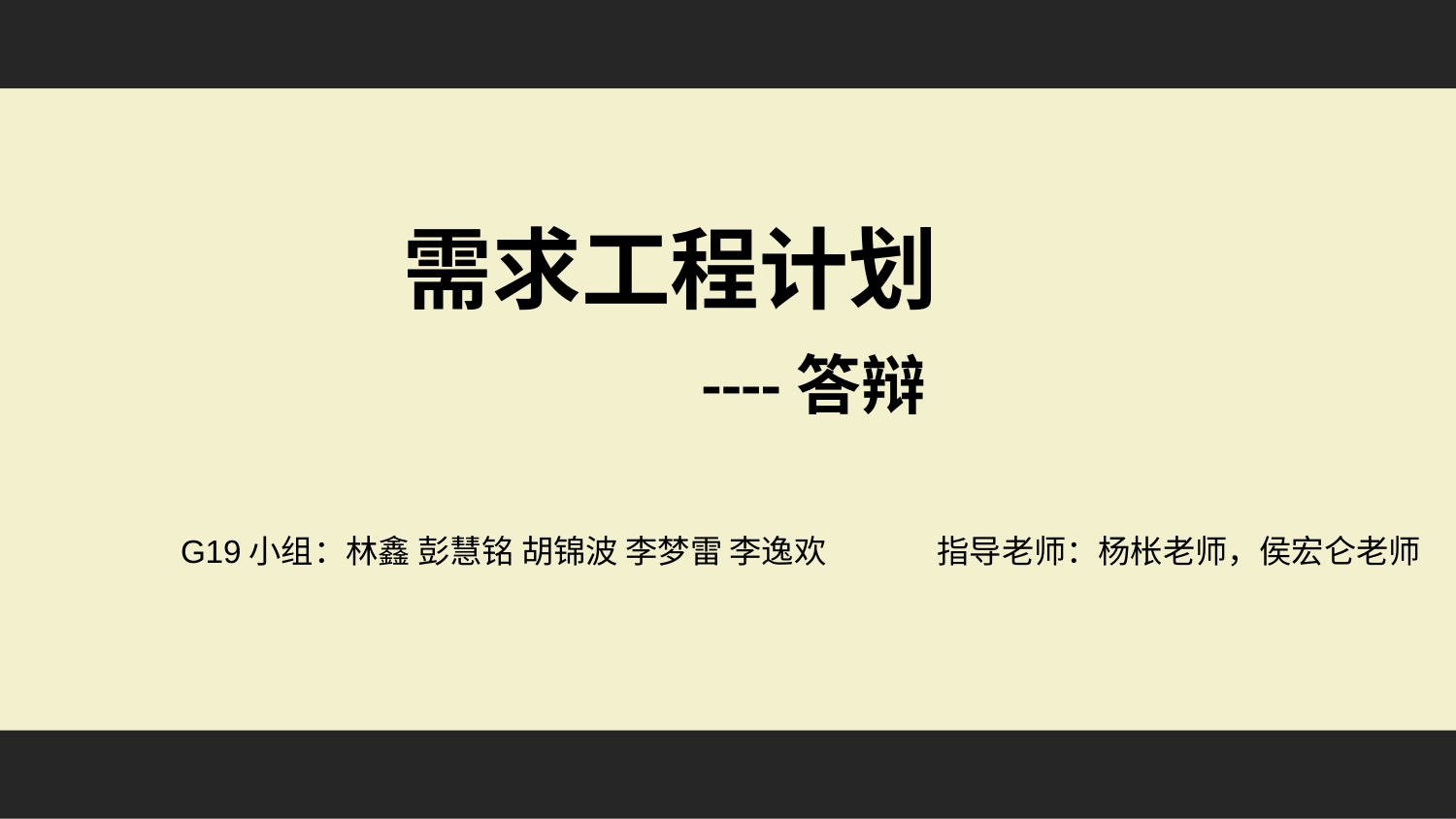

需求工程计划
	       ----答辩

G19小组：林鑫 彭慧铭 胡锦波 李梦雷 李逸欢
指导老师：杨枨老师，侯宏仑老师